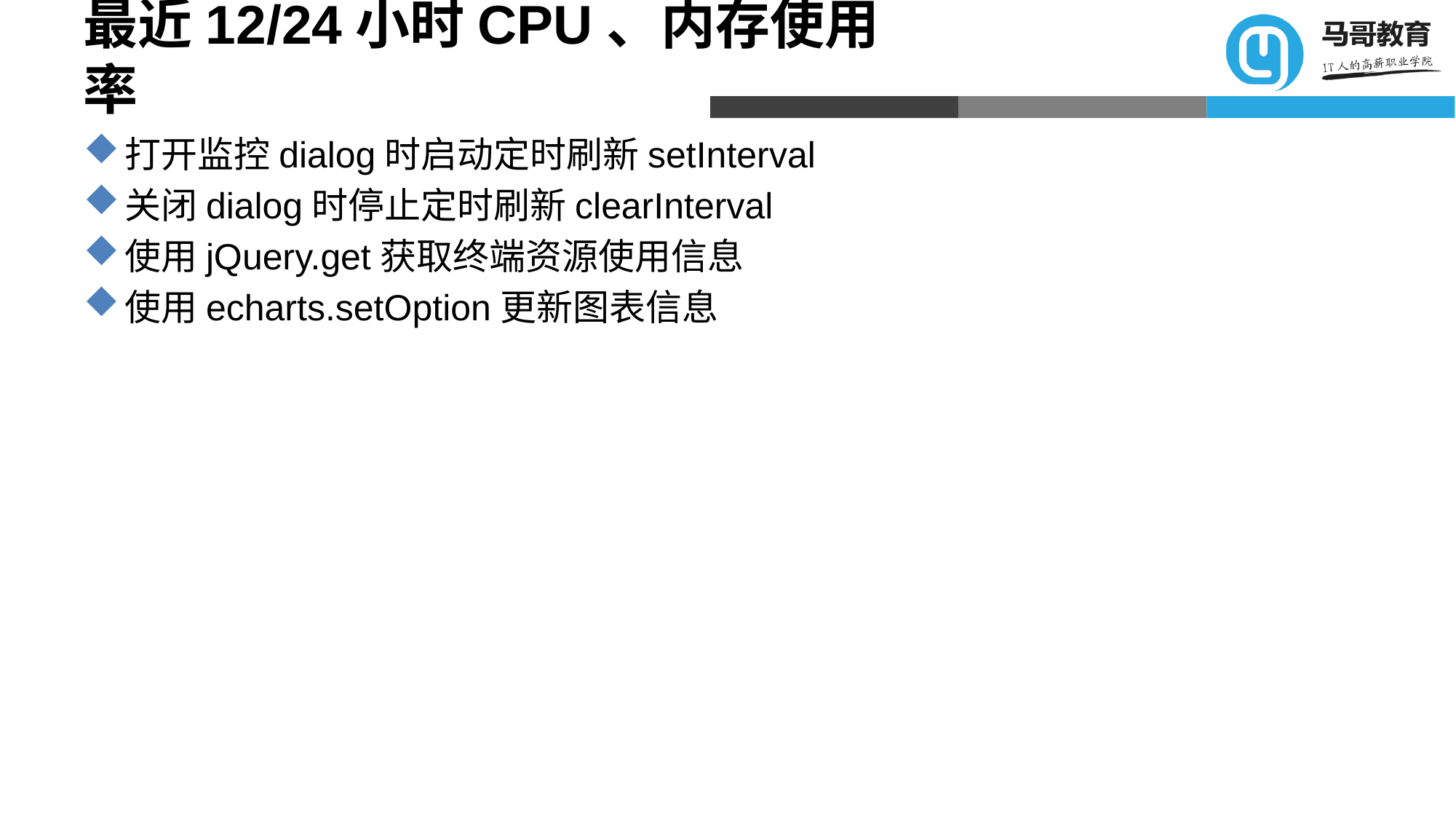

# 最近12/24小时CPU、内存使用率
打开监控dialog时启动定时刷新setInterval
关闭dialog时停止定时刷新clearInterval
使用jQuery.get获取终端资源使用信息
使用echarts.setOption更新图表信息